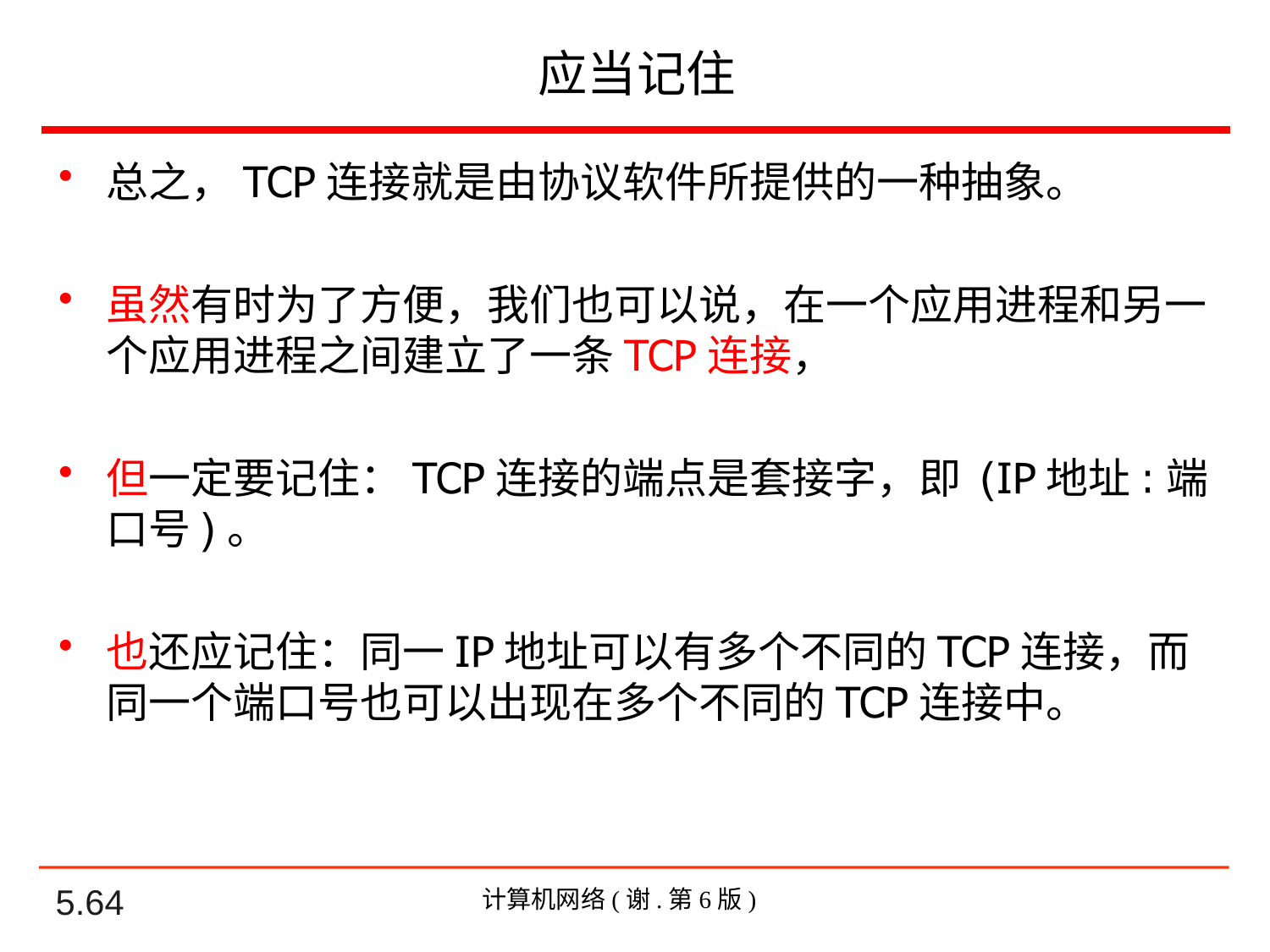

# 应当记住
总之，TCP连接就是由协议软件所提供的一种抽象。

虽然有时为了方便，我们也可以说，在一个应用进程和另一个应用进程之间建立了一条TCP连接，

但一定要记住：TCP连接的端点是套接字，即 (IP地址:端口号)。

也还应记住：同一IP地址可以有多个不同的TCP连接，而同一个端口号也可以出现在多个不同的TCP连接中。